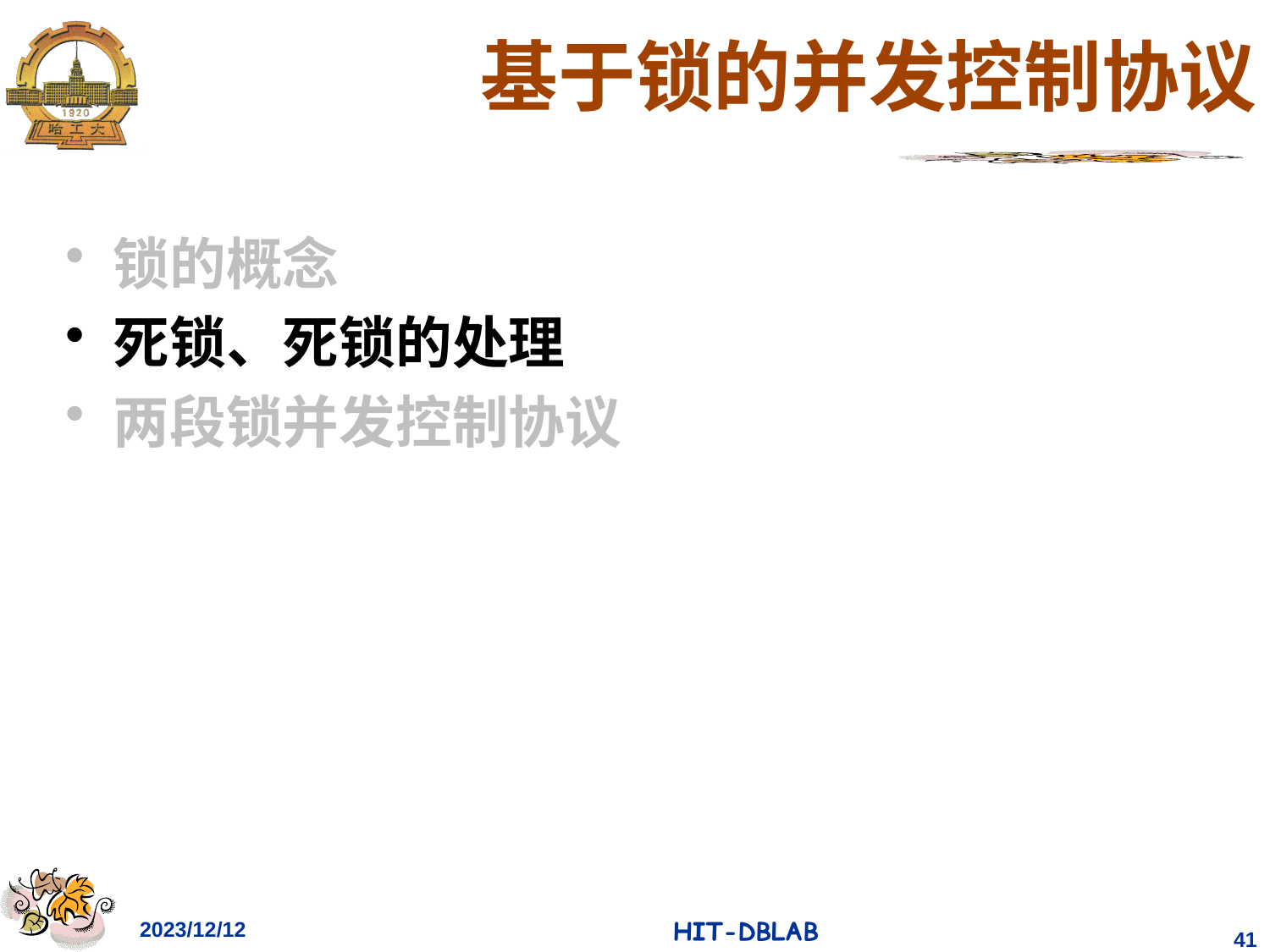

# 基于锁的并发控制协议
锁的概念
死锁、死锁的处理
两段锁并发控制协议
2023/12/12
HIT-DBLAB

41